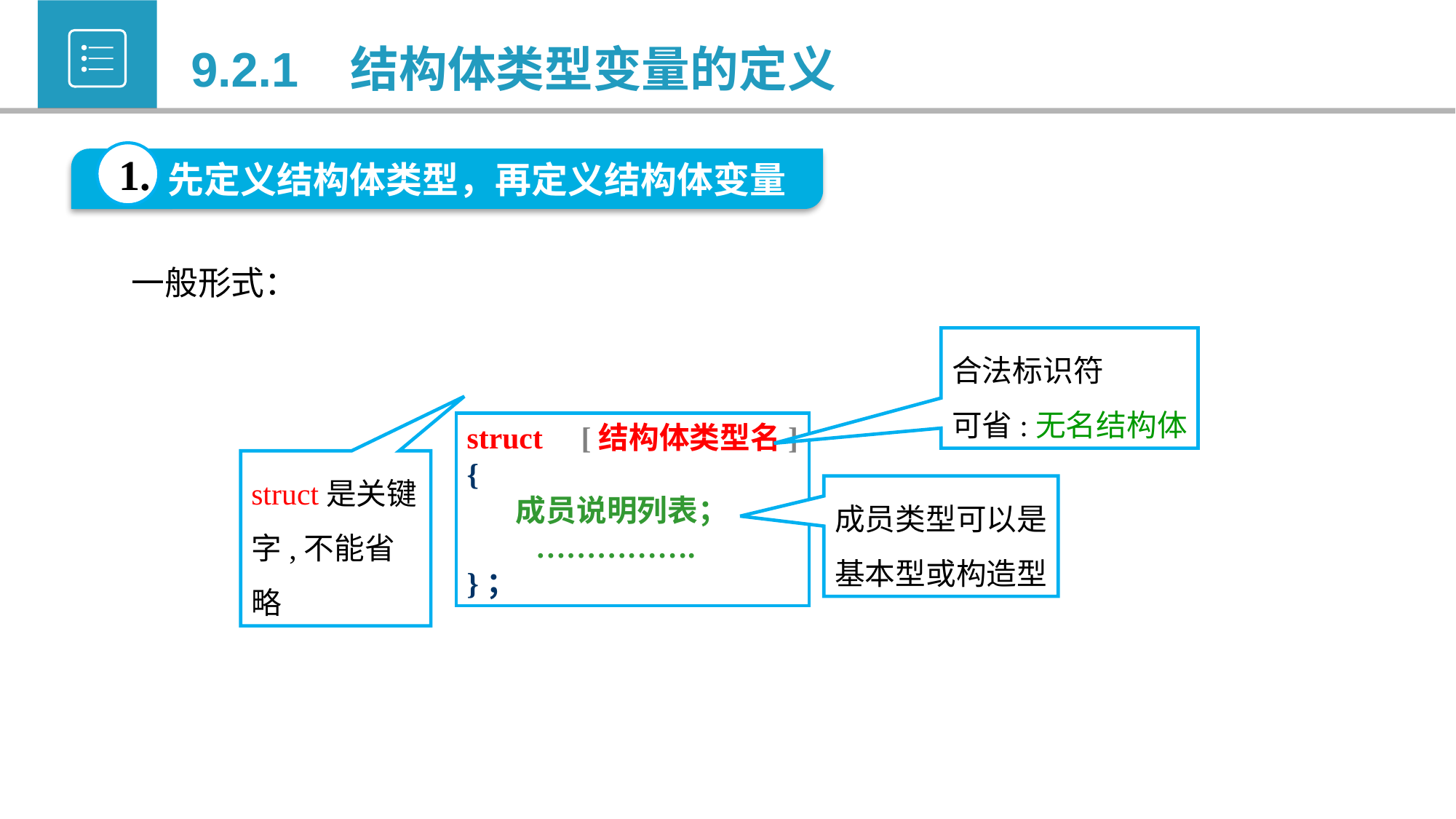

9.2.1   结构体类型变量的定义

1.

先定义结构体类型，再定义结构体变量
一般形式：
合法标识符
可省:无名结构体
struct     [结构体类型名]
{
      成员说明列表；
         …………….
}；
成员类型可以是
基本型或构造型
struct是关键字,不能省略